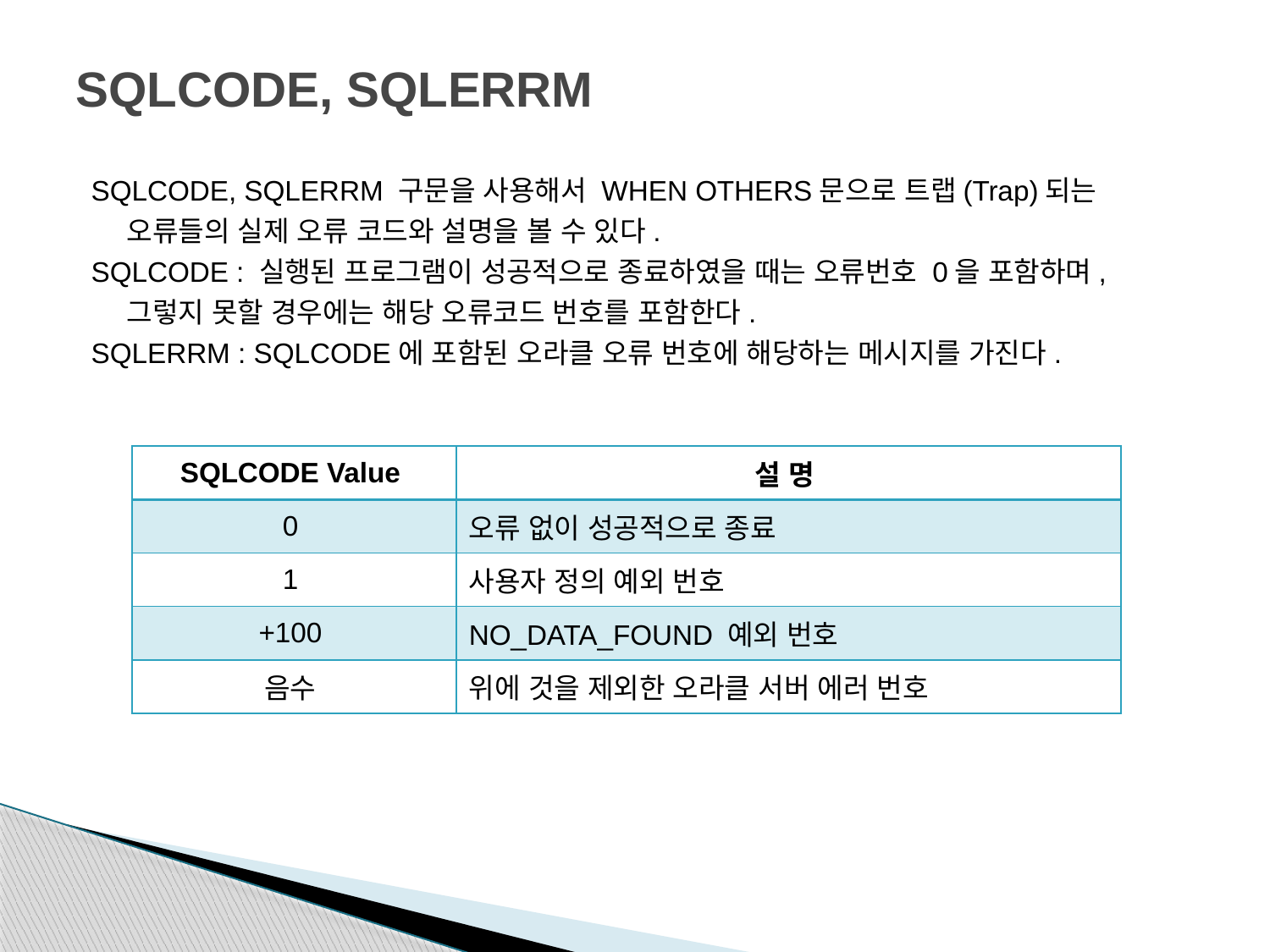

# SQLCODE, SQLERRM
SQLCODE, SQLERRM 구문을 사용해서 WHEN OTHERS문으로 트랩(Trap)되는
	오류들의 실제 오류 코드와 설명을 볼 수 있다.
SQLCODE : 실행된 프로그램이 성공적으로 종료하였을 때는 오류번호 0을 포함하며,
	그렇지 못할 경우에는 해당 오류코드 번호를 포함한다.
SQLERRM : SQLCODE에 포함된 오라클 오류 번호에 해당하는 메시지를 가진다.

| SQLCODE Value | 설 명 |
| --- | --- |
| 0 | 오류 없이 성공적으로 종료 |
| 1 | 사용자 정의 예외 번호 |
| +100 | NO\_DATA\_FOUND 예외 번호 |
| 음수 | 위에 것을 제외한 오라클 서버 에러 번호 |